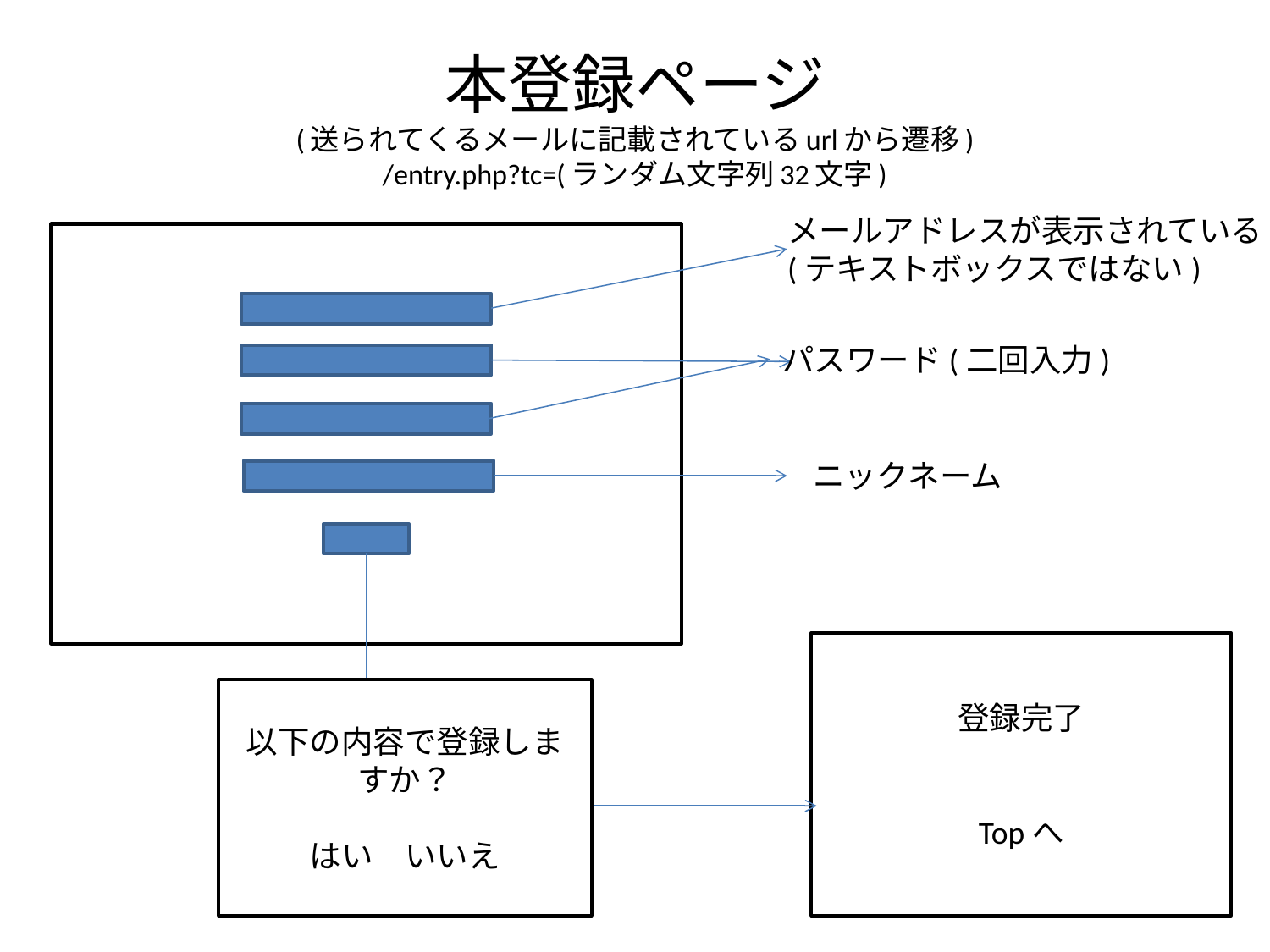

# 本登録ページ (送られてくるメールに記載されているurlから遷移) /entry.php?tc=(ランダム文字列32文字)
メールアドレスが表示されている
(テキストボックスではない)

パスワード(二回入力)

ニックネーム

登録完了

Topへ
以下の内容で登録しますか？

はい　いいえ